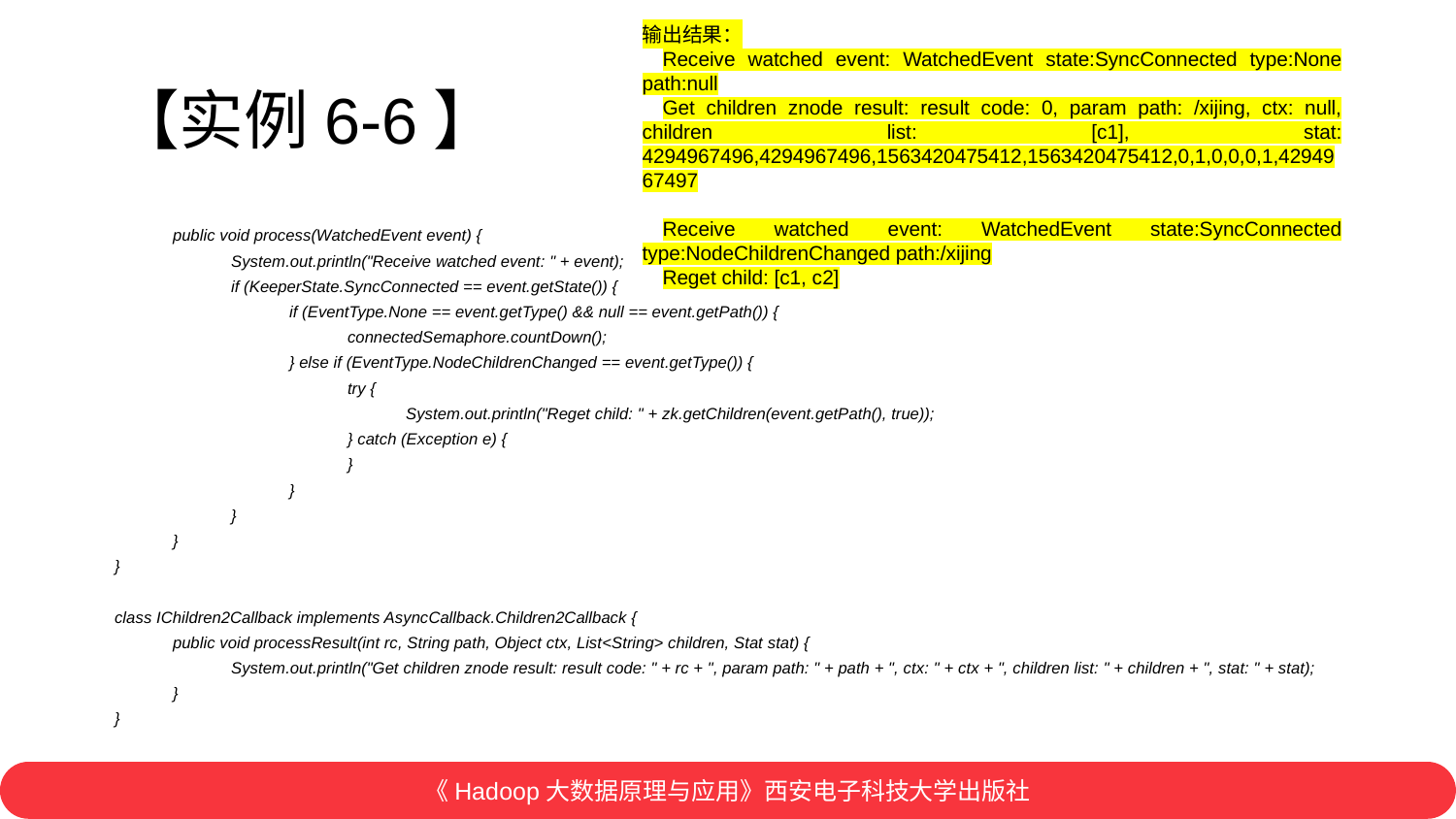

输出结果：
Receive watched event: WatchedEvent state:SyncConnected type:None path:null
Get children znode result: result code: 0, param path: /xijing, ctx: null, children list: [c1], stat: 4294967496,4294967496,1563420475412,1563420475412,0,1,0,0,0,1,4294967497

Receive watched event: WatchedEvent state:SyncConnected type:NodeChildrenChanged path:/xijing
Reget child: [c1, c2]
# 【实例6-6】
	public void process(WatchedEvent event) {
		System.out.println("Receive watched event: " + event);
		if (KeeperState.SyncConnected == event.getState()) {
			if (EventType.None == event.getType() && null == event.getPath()) {
				connectedSemaphore.countDown();
			} else if (EventType.NodeChildrenChanged == event.getType()) {
				try {
					System.out.println("Reget child: " + zk.getChildren(event.getPath(), true));
				} catch (Exception e) {
				}
			}
		}
	}
}

class IChildren2Callback implements AsyncCallback.Children2Callback {
	public void processResult(int rc, String path, Object ctx, List<String> children, Stat stat) {
		System.out.println("Get children znode result: result code: " + rc + ", param path: " + path + ", ctx: " + ctx + ", children list: " + children + ", stat: " + stat);
	}
}